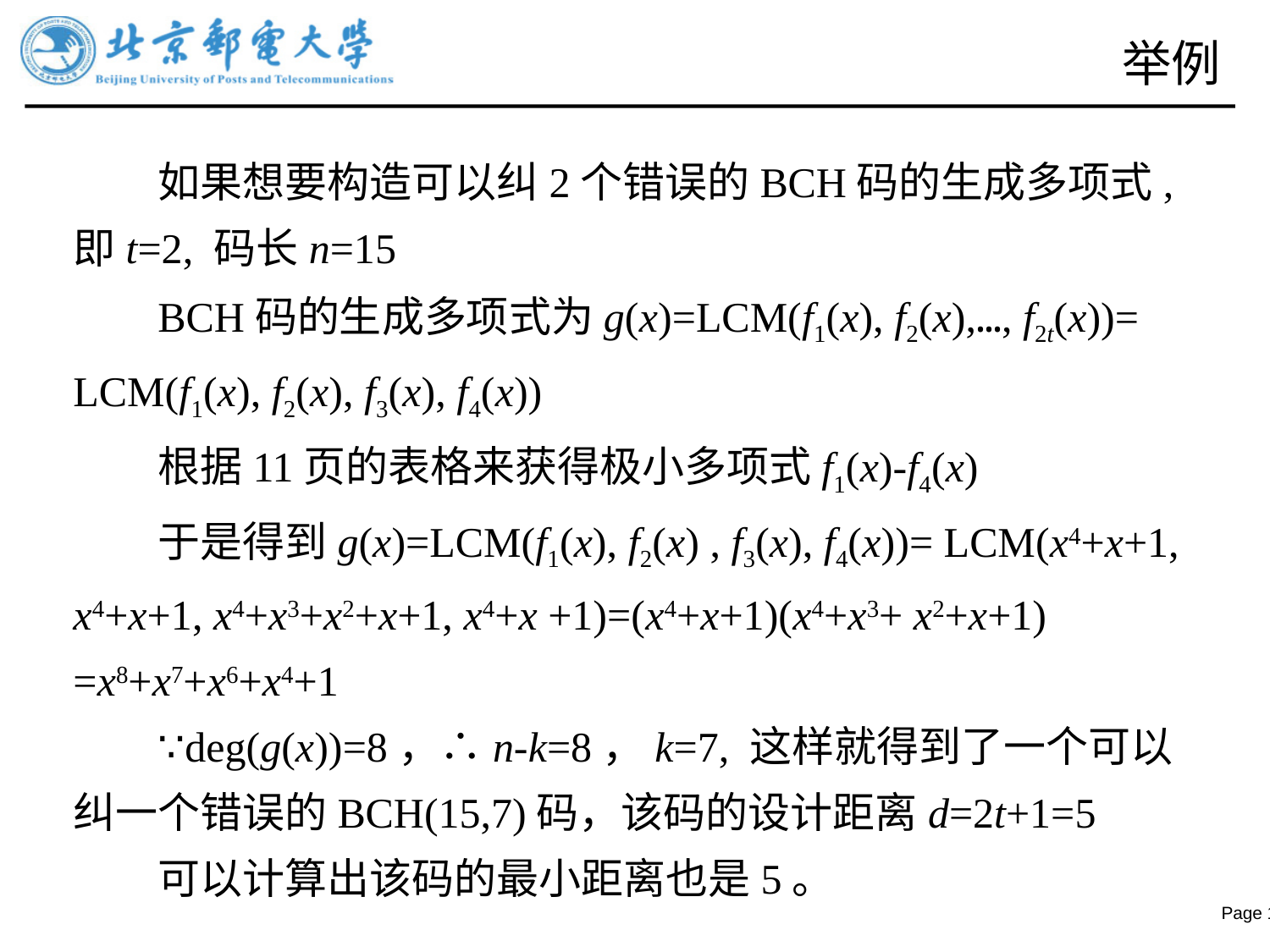

# 举例
如果想要构造可以纠2个错误的BCH码的生成多项式, 即t=2, 码长n=15
BCH码的生成多项式为g(x)=LCM(f1(x), f2(x),…, f2t(x))= LCM(f1(x), f2(x), f3(x), f4(x))
根据11页的表格来获得极小多项式f1(x)-f4(x)
于是得到g(x)=LCM(f1(x), f2(x) , f3(x), f4(x))= LCM(x4+x+1, x4+x+1, x4+x3+x2+x+1, x4+x +1)=(x4+x+1)(x4+x3+ x2+x+1) =x8+x7+x6+x4+1
∵deg(g(x))=8，∴n-k=8，k=7, 这样就得到了一个可以纠一个错误的BCH(15,7)码，该码的设计距离d=2t+1=5
可以计算出该码的最小距离也是5。